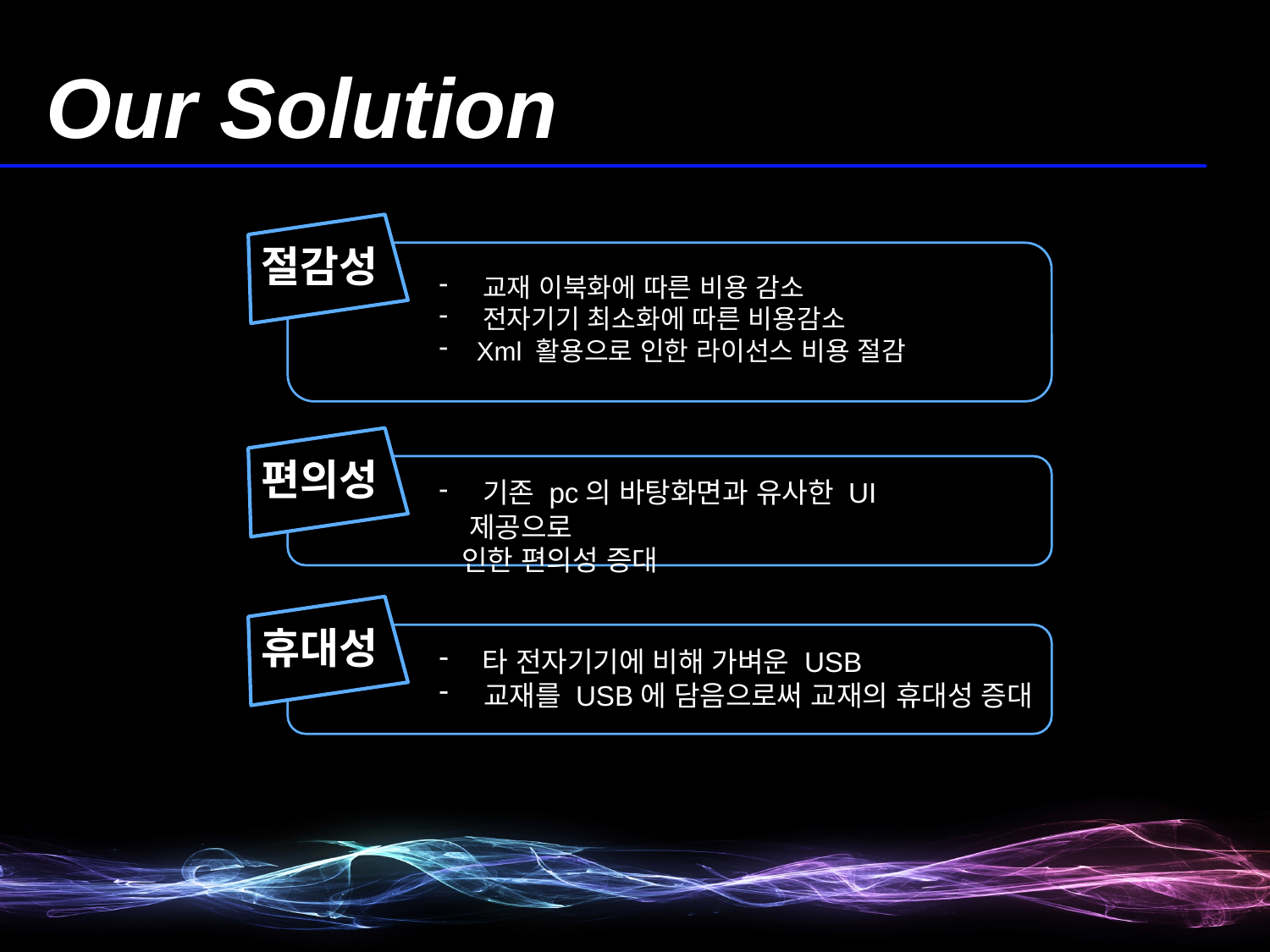

Our Solution

 교재 이북화에 따른 비용 감소
 전자기기 최소화에 따른 비용감소
 Xml 활용으로 인한 라이선스 비용 절감

절감성

 기존 pc의 바탕화면과 유사한 UI 제공으로
  인한 편의성 증대

편의성

 타 전자기기에 비해 가벼운 USB
 교재를 USB에 담음으로써 교재의 휴대성 증대

휴대성